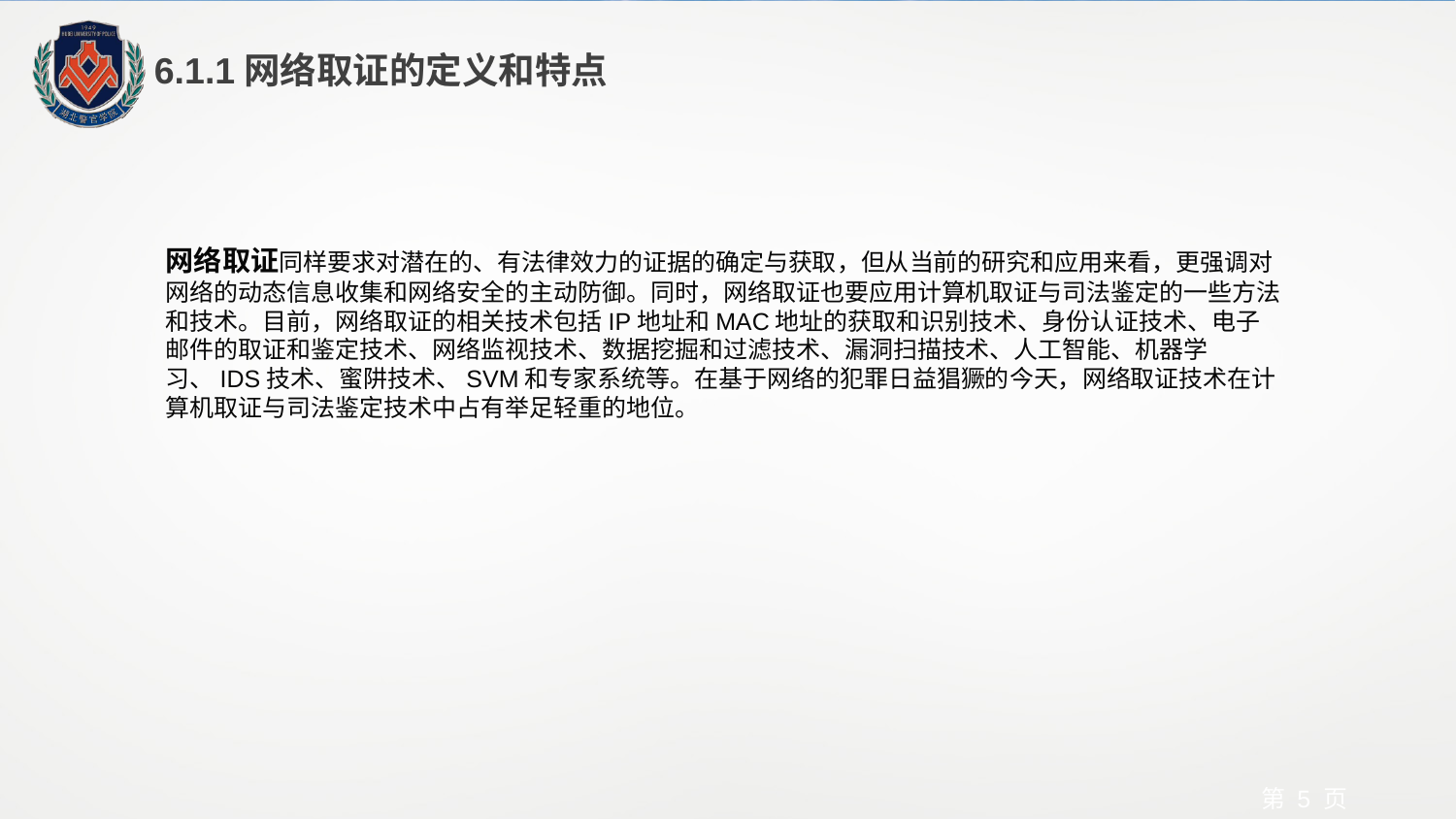

6.1.1网络取证的定义和特点
网络取证同样要求对潜在的、有法律效力的证据的确定与获取，但从当前的研究和应用来看，更强调对网络的动态信息收集和网络安全的主动防御。同时，网络取证也要应用计算机取证与司法鉴定的一些方法和技术。目前，网络取证的相关技术包括IP地址和MAC地址的获取和识别技术、身份认证技术、电子邮件的取证和鉴定技术、网络监视技术、数据挖掘和过滤技术、漏洞扫描技术、人工智能、机器学习、IDS技术、蜜阱技术、SVM和专家系统等。在基于网络的犯罪日益猖獗的今天，网络取证技术在计算机取证与司法鉴定技术中占有举足轻重的地位。